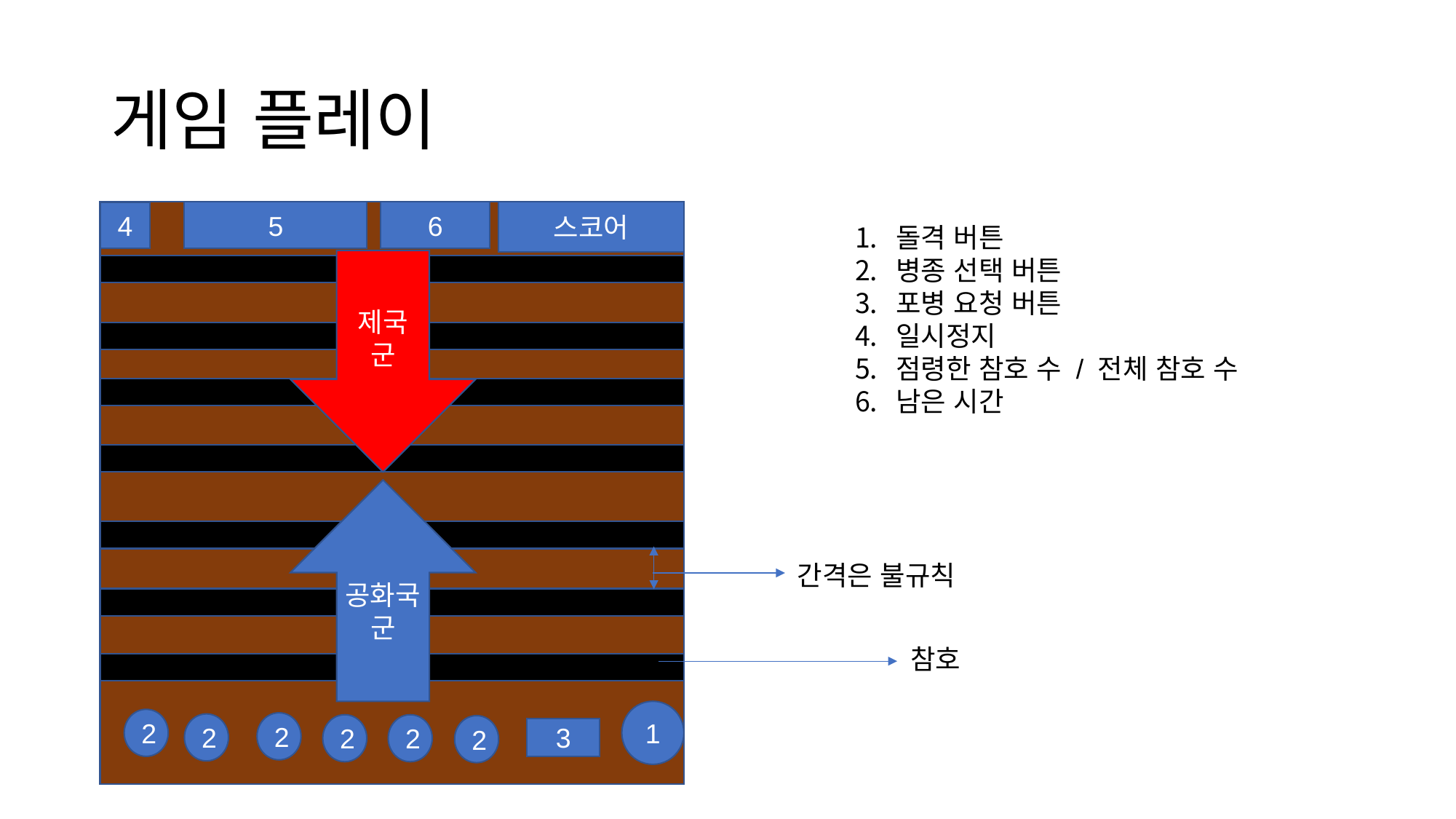

# 게임 플레이
6

5
스코어
4
돌격 버튼
병종 선택 버튼
포병 요청 버튼
일시정지
점령한 참호 수 / 전체 참호 수
남은 시간
제국군

간격은 불규칙
공화국
군

참호

1
2
2
2
2
2
2
3